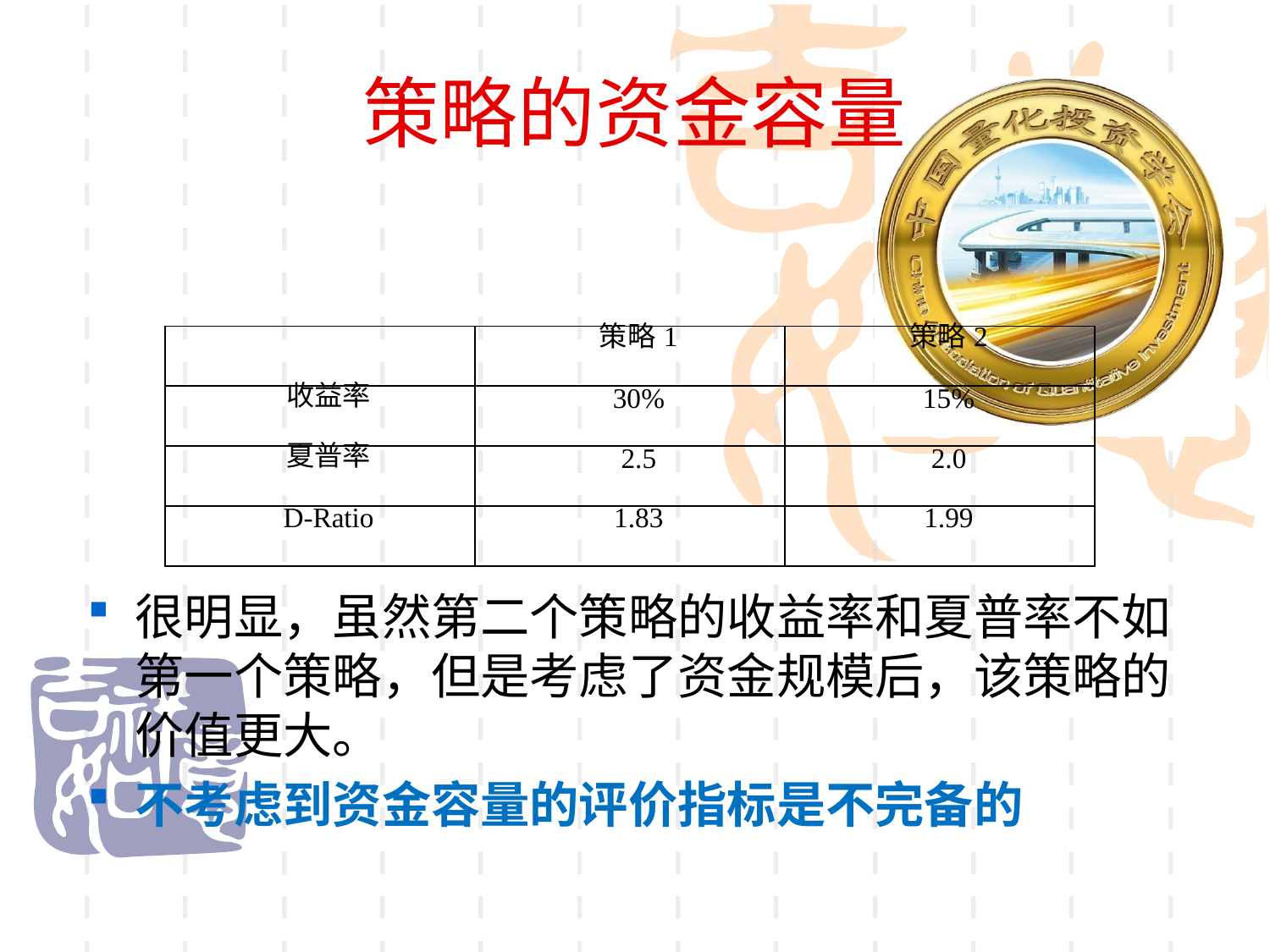

策略的资金容量

很明显，虽然第二个策略的收益率和夏普率不如第一个策略，但是考虑了资金规模后，该策略的价值更大。
不考虑到资金容量的评价指标是不完备的
|  | 策略1 | 策略2 |
| --- | --- | --- |
| 收益率 | 30% | 15% |
| 夏普率 | 2.5 | 2.0 |
| D-Ratio | 1.83 | 1.99 |